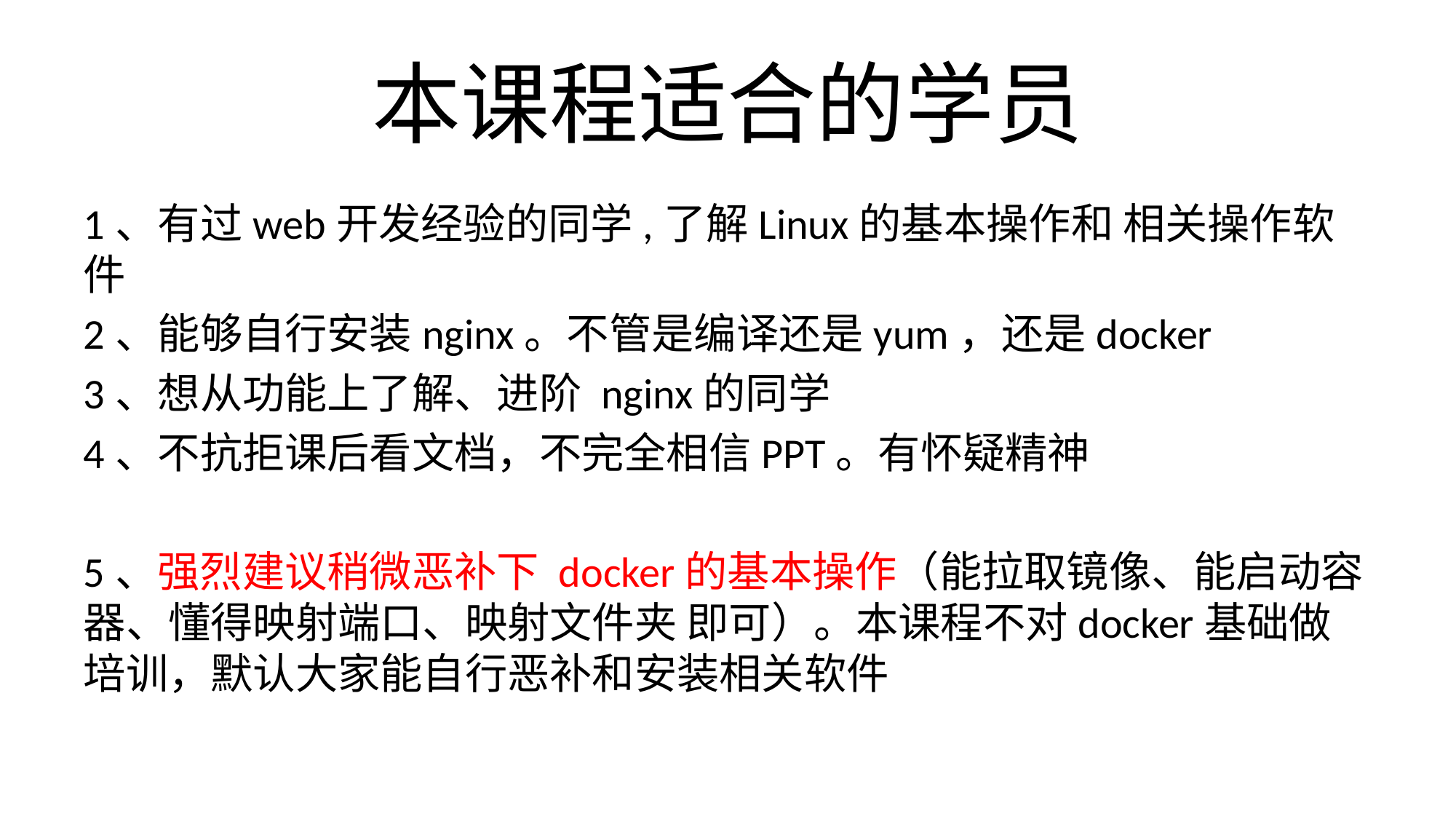

# 本课程适合的学员
1、有过web开发经验的同学,了解Linux的基本操作和 相关操作软件
2、能够自行安装nginx。不管是编译还是yum，还是docker
3、想从功能上了解、进阶 nginx的同学
4、不抗拒课后看文档，不完全相信PPT。有怀疑精神

5、强烈建议稍微恶补下 docker的基本操作（能拉取镜像、能启动容器、懂得映射端口、映射文件夹 即可）。本课程不对docker基础做培训，默认大家能自行恶补和安装相关软件